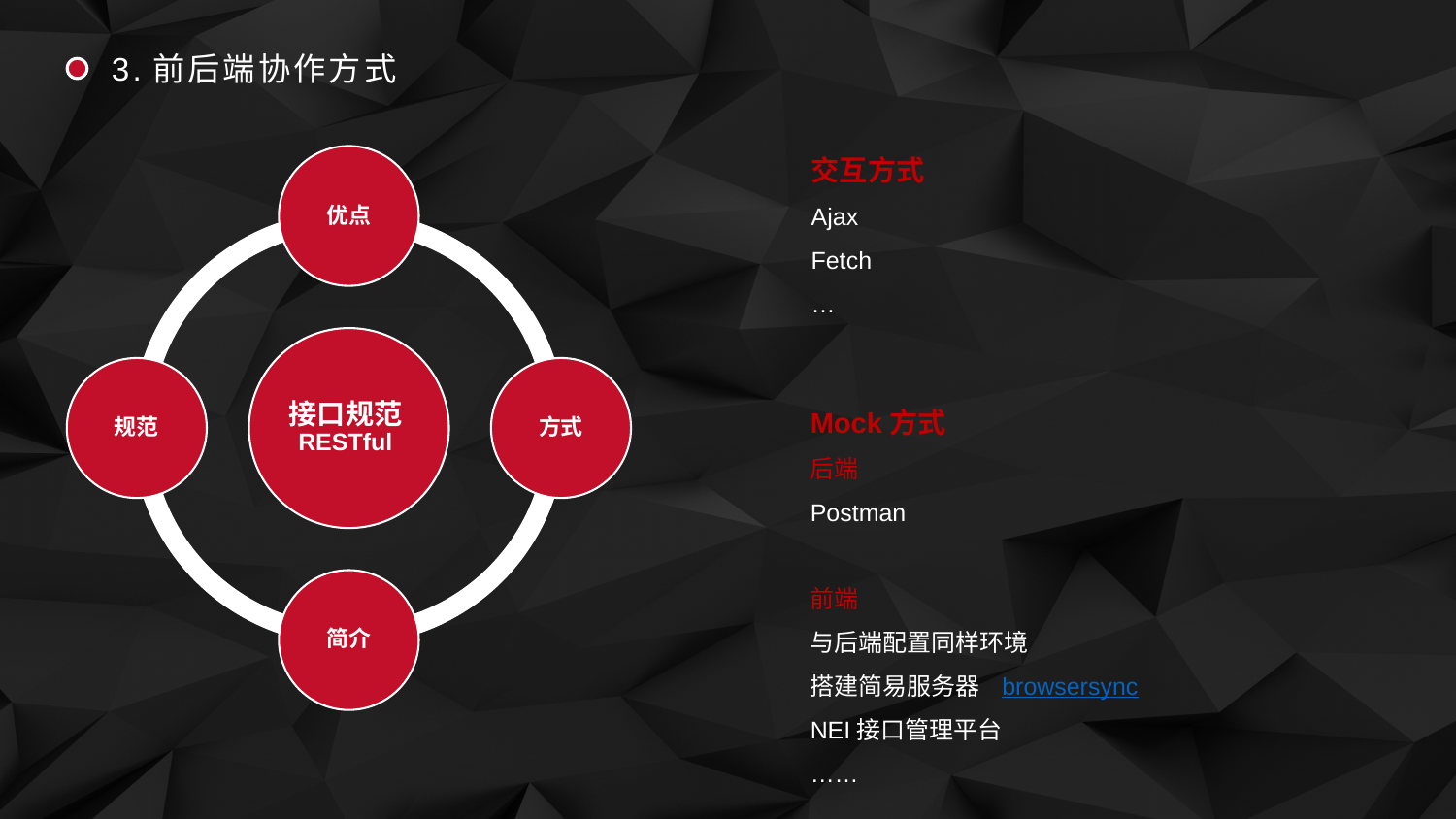

3.前后端协作方式

接口规范RESTful
优点
方式
简介
规范
交互方式
Ajax
Fetch
…
Mock方式
后端
Postman

前端
与后端配置同样环境
搭建简易服务器   browsersync
NEI接口管理平台
……